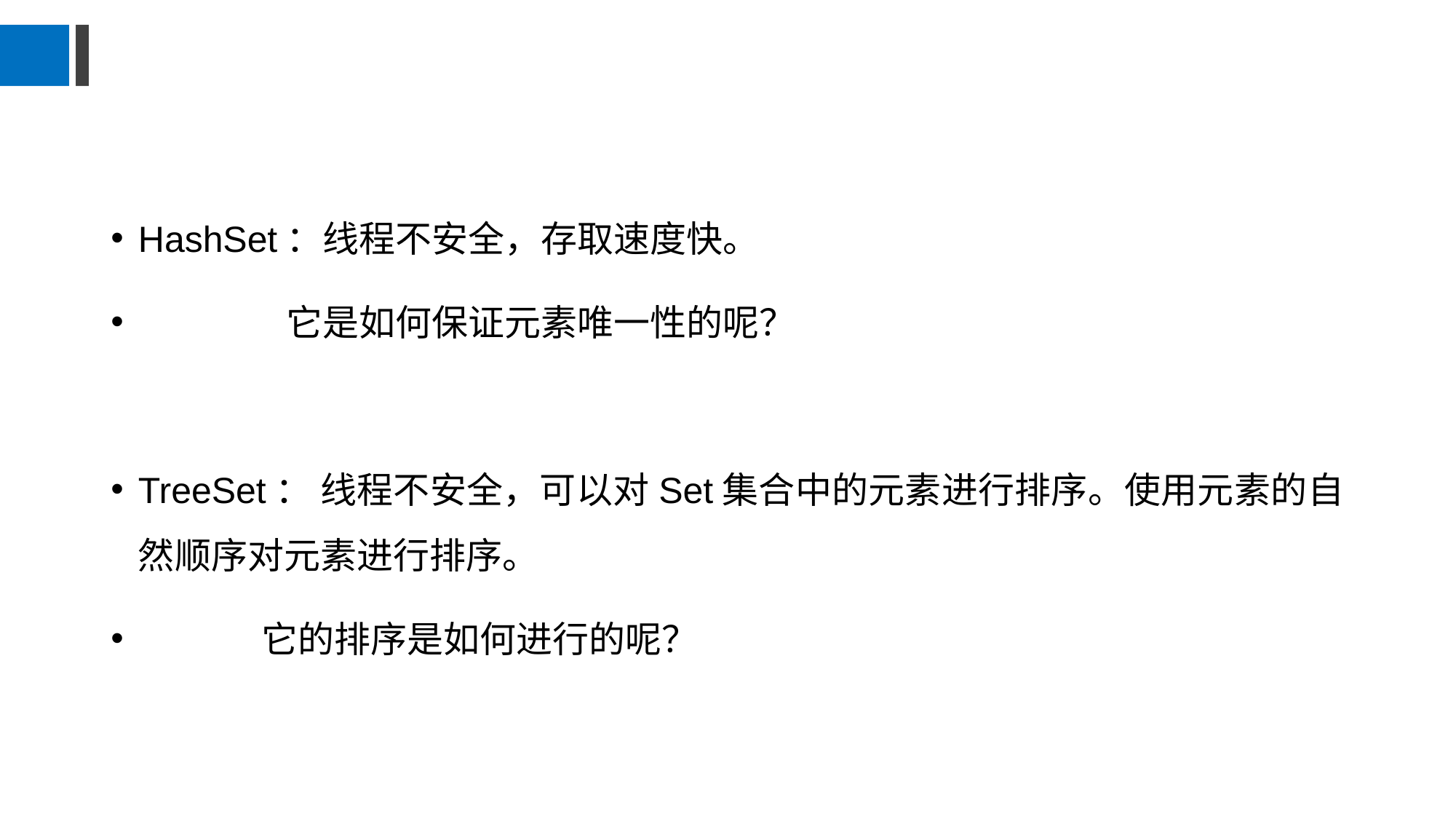

#

HashSet：线程不安全，存取速度快。
                 它是如何保证元素唯一性的呢？

TreeSet： 线程不安全，可以对Set集合中的元素进行排序。使用元素的自然顺序对元素进行排序。
              它的排序是如何进行的呢？